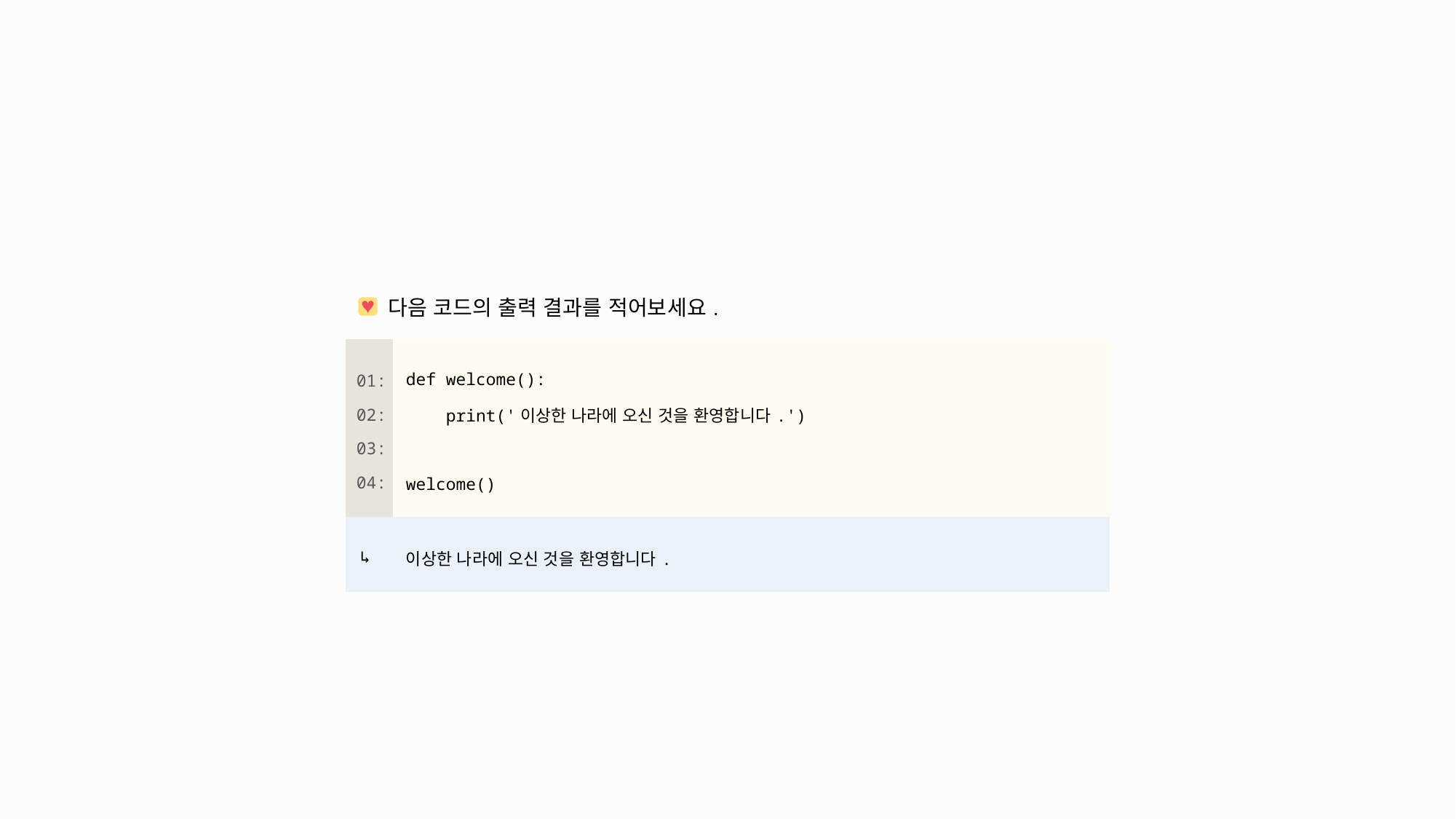

| 다음 코드의 출력 결과를 적어보세요. |  |
| --- | --- |
| 01: 02: 03: 04: | def welcome(): print('이상한 나라에 오신 것을 환영합니다.') welcome() |
| ↳ | 이상한 나라에 오신 것을 환영합니다. |